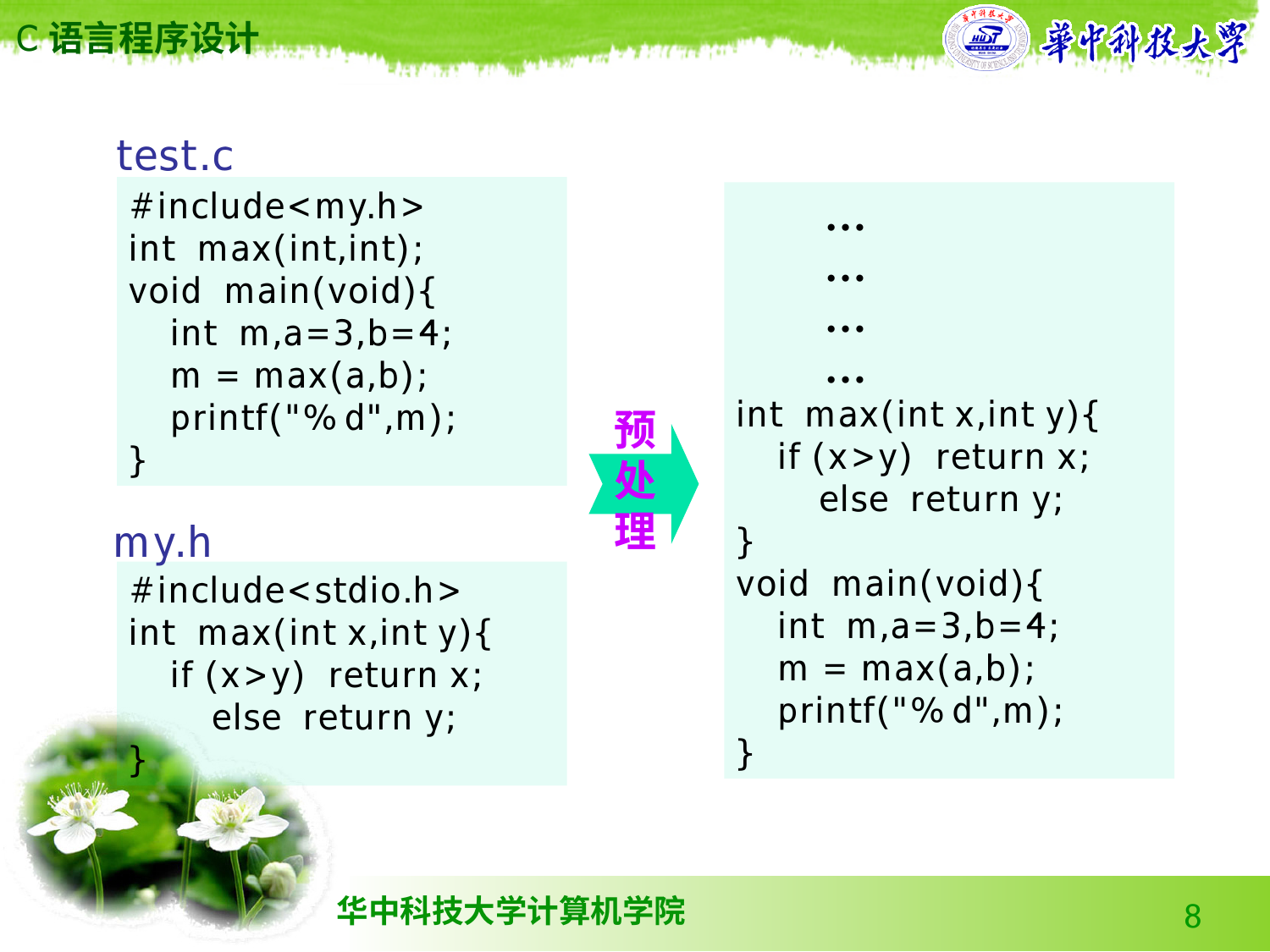

test.c
#include<my.h>
int  max(int,int);
void  main(void){
    int  m,a=3,b=4;
    m = max(a,b);
    printf("%d",m);
}
       …
       …
       …
       …
int  max(int x,int y){
    if (x>y)  return x;
        else  return y;
}
void  main(void){
    int  m,a=3,b=4;
    m = max(a,b);
    printf("%d",m);
}
预处理

my.h
#include<stdio.h>
int  max(int x,int y){
    if (x>y)  return x;
        else  return y;
}
8